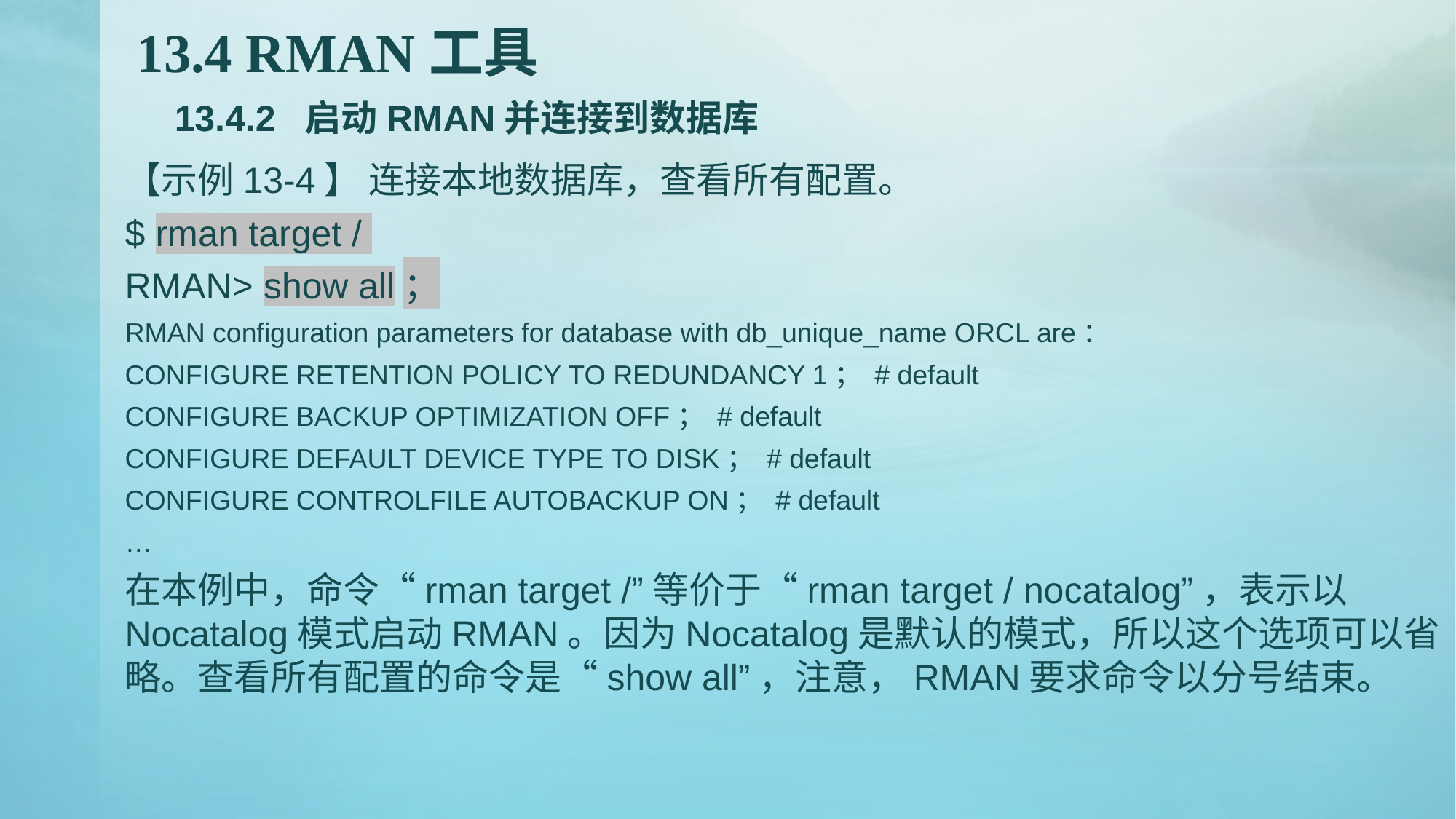

# 13.4 RMAN工具 13.4.2  启动RMAN并连接到数据库
【示例13-4】 连接本地数据库，查看所有配置。
$ rman target /
RMAN> show all；
RMAN configuration parameters for database with db_unique_name ORCL are：
CONFIGURE RETENTION POLICY TO REDUNDANCY 1； # default
CONFIGURE BACKUP OPTIMIZATION OFF； # default
CONFIGURE DEFAULT DEVICE TYPE TO DISK； # default
CONFIGURE CONTROLFILE AUTOBACKUP ON； # default
…
在本例中，命令“rman target /”等价于“rman target / nocatalog”，表示以Nocatalog模式启动RMAN。因为Nocatalog是默认的模式，所以这个选项可以省略。查看所有配置的命令是“show all”，注意，RMAN要求命令以分号结束。